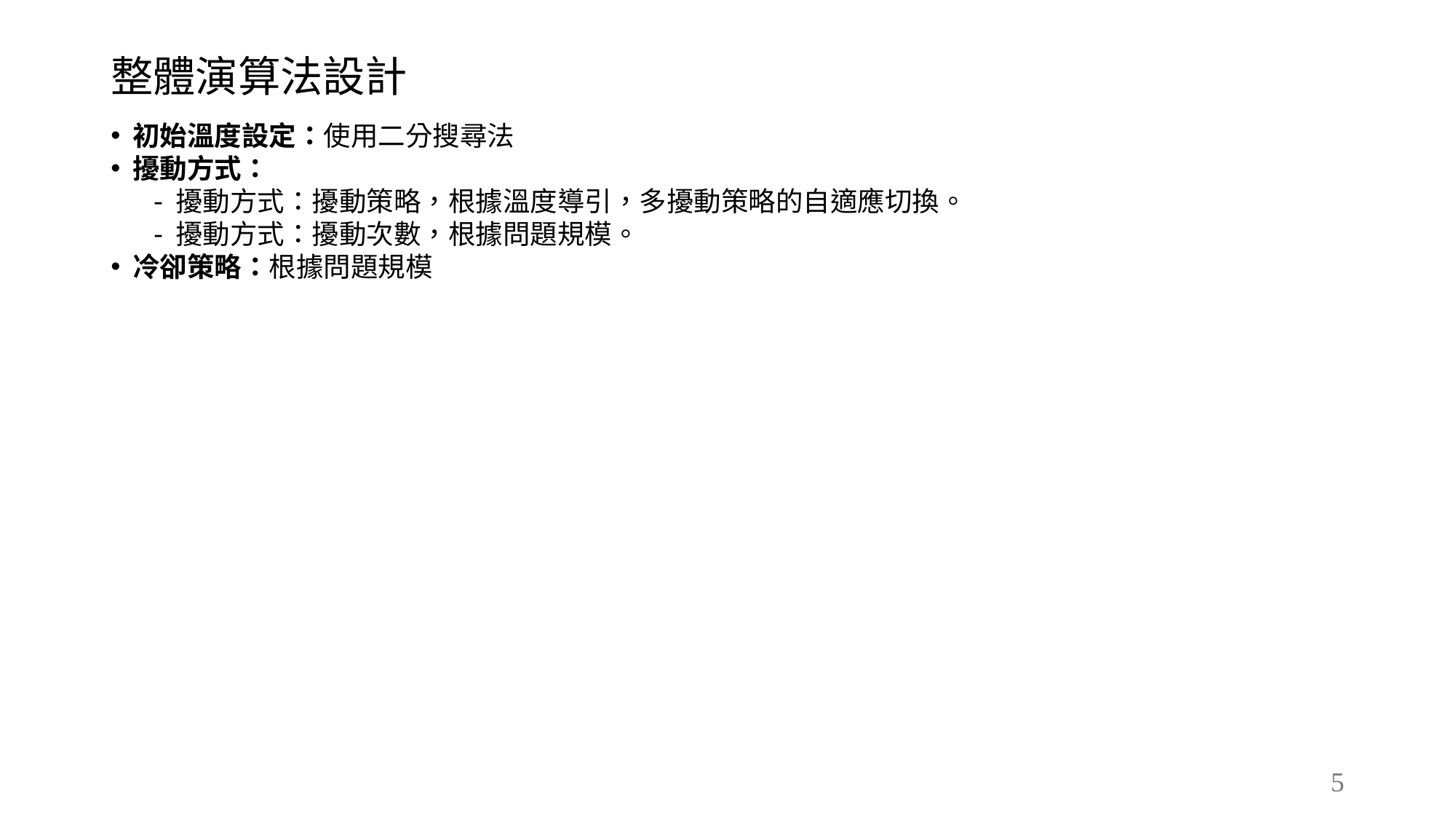

# 整體演算法設計
初始溫度設定：使用二分搜尋法
擾動方式：
擾動方式：擾動策略，根據溫度導引，多擾動策略的自適應切換。
擾動方式：擾動次數，根據問題規模。
冷卻策略：根據問題規模
5